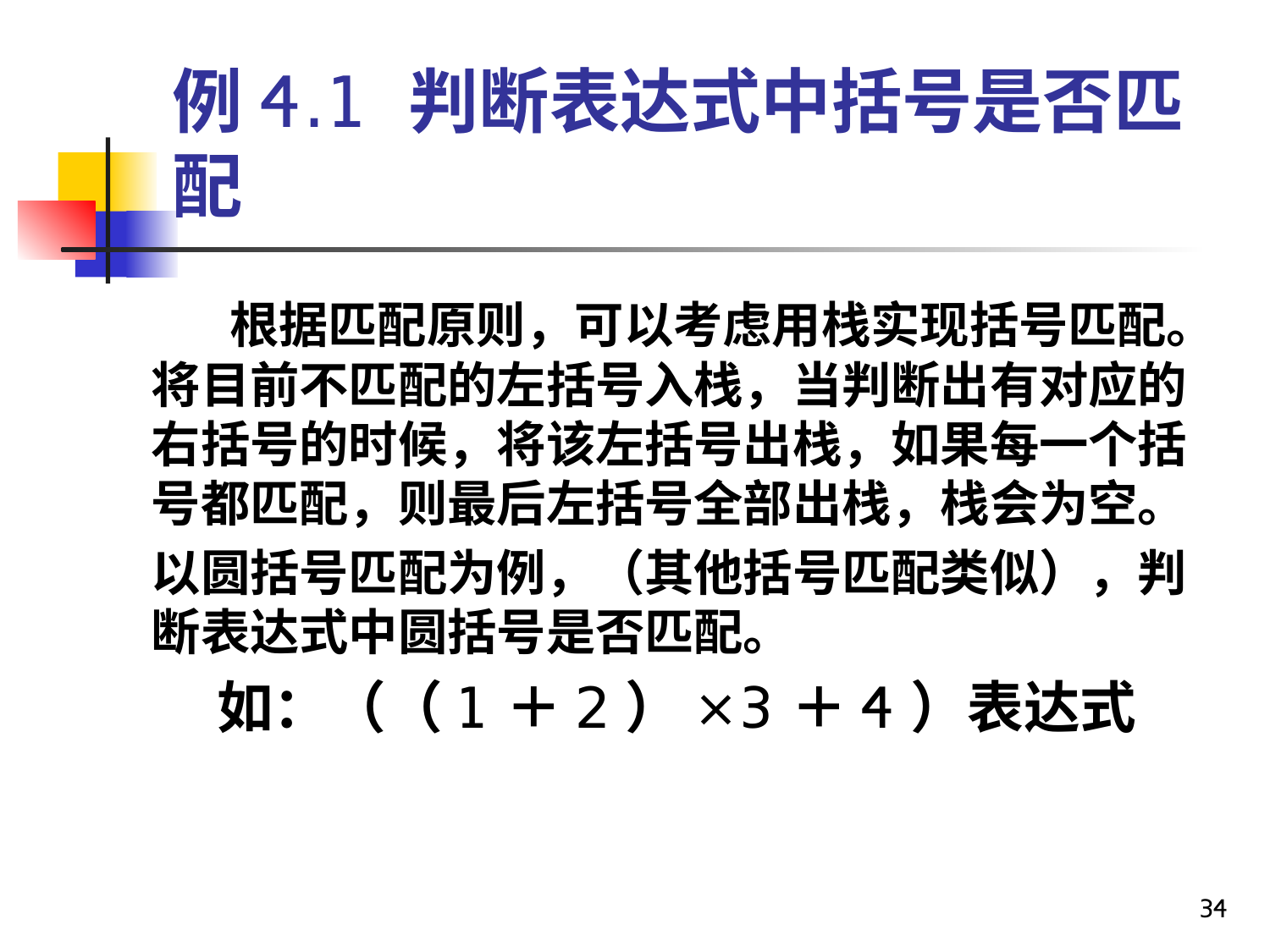

# 例4.1 判断表达式中括号是否匹配
     根据匹配原则，可以考虑用栈实现括号匹配。将目前不匹配的左括号入栈，当判断出有对应的右括号的时候，将该左括号出栈，如果每一个括号都匹配，则最后左括号全部出栈，栈会为空。
以圆括号匹配为例，（其他括号匹配类似），判断表达式中圆括号是否匹配。
    如：（（1＋2）×3＋4）表达式
34